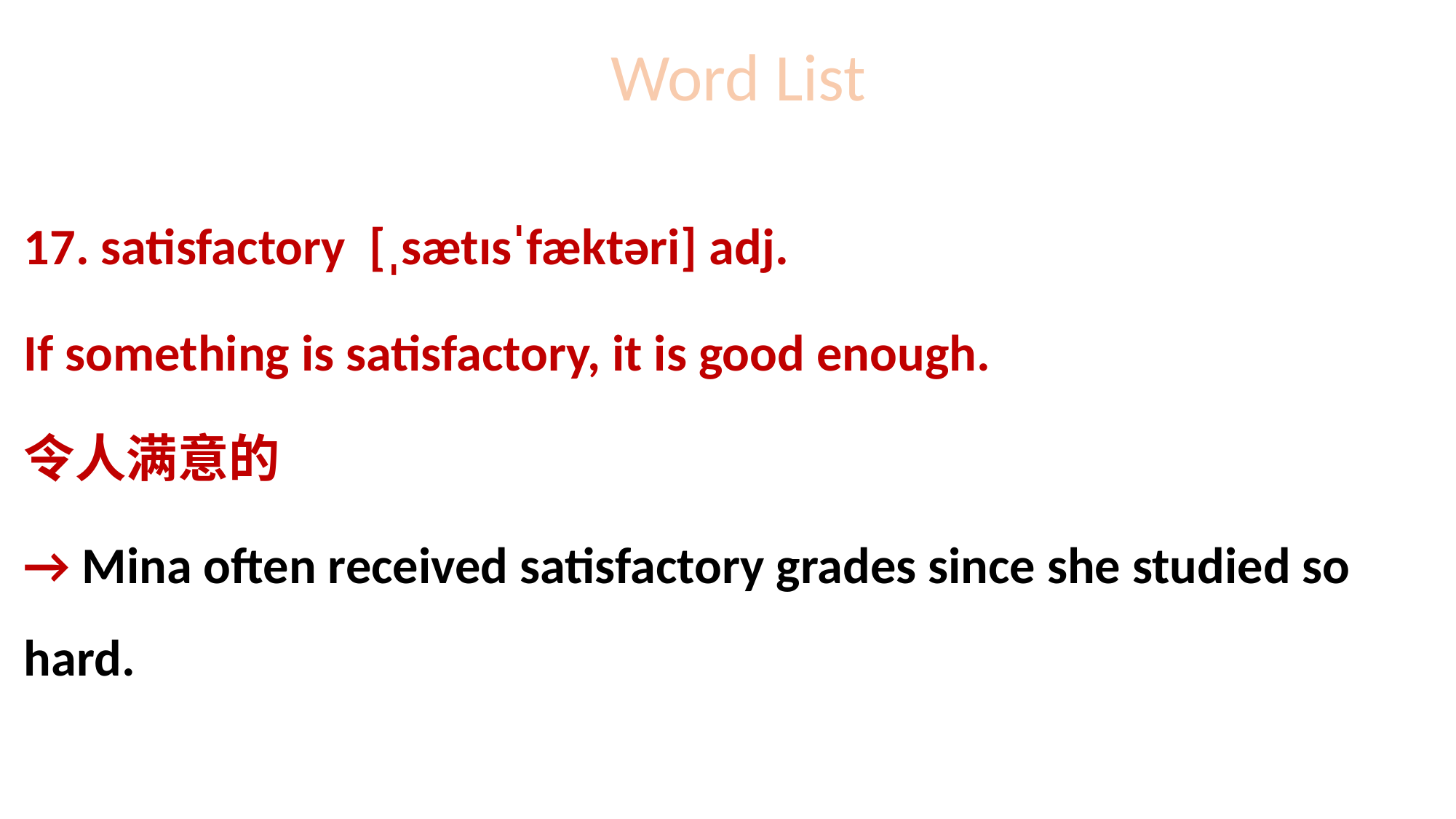

# Word List
17. satisfactory  [ˌsætɪsˈfæktəri] adj.
If something is satisfactory, it is good enough.
令人满意的
→ Mina often received satisfactory grades since she studied so hard.